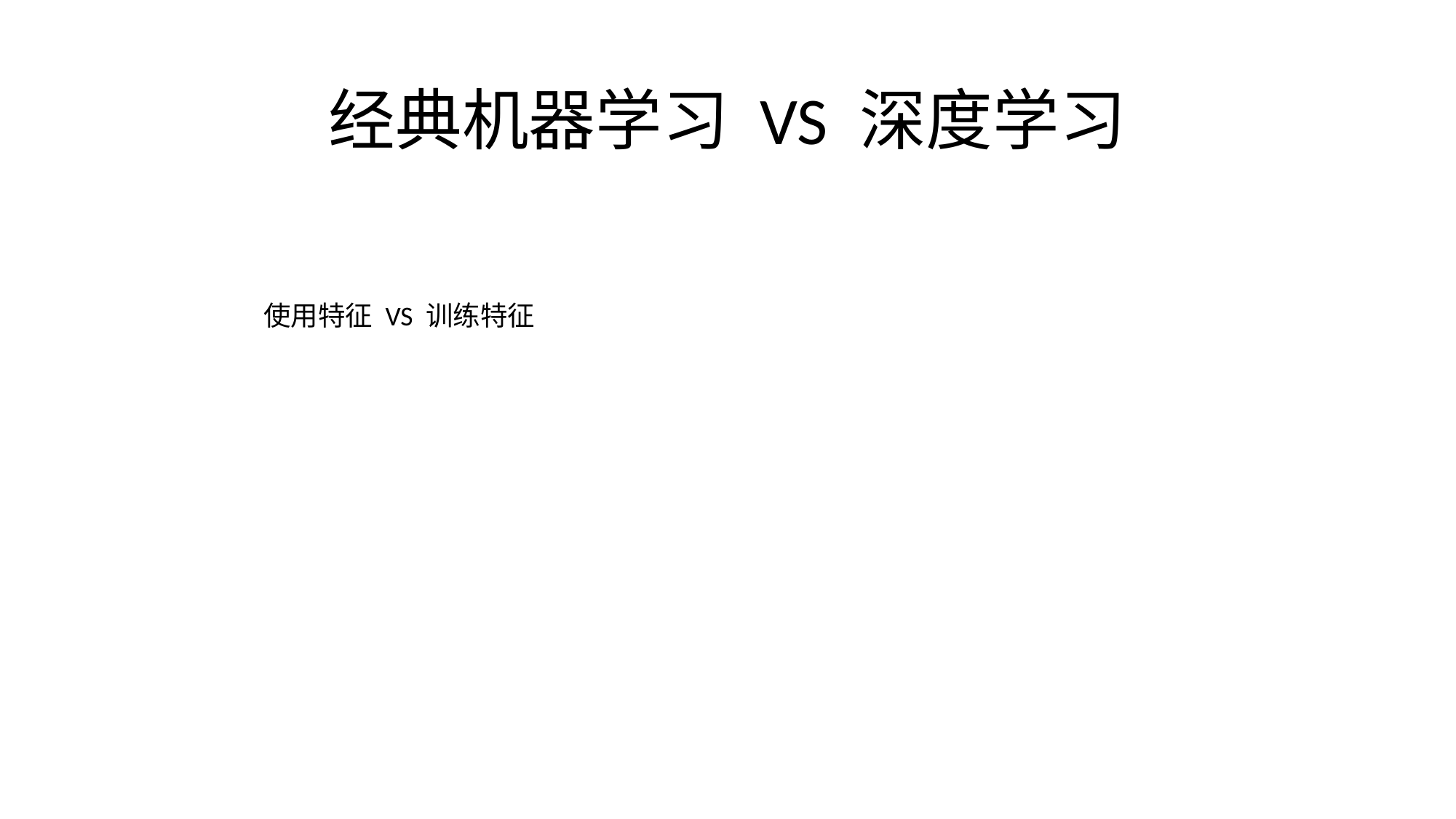

# 经典机器学习 VS 深度学习
使用特征 VS 训练特征